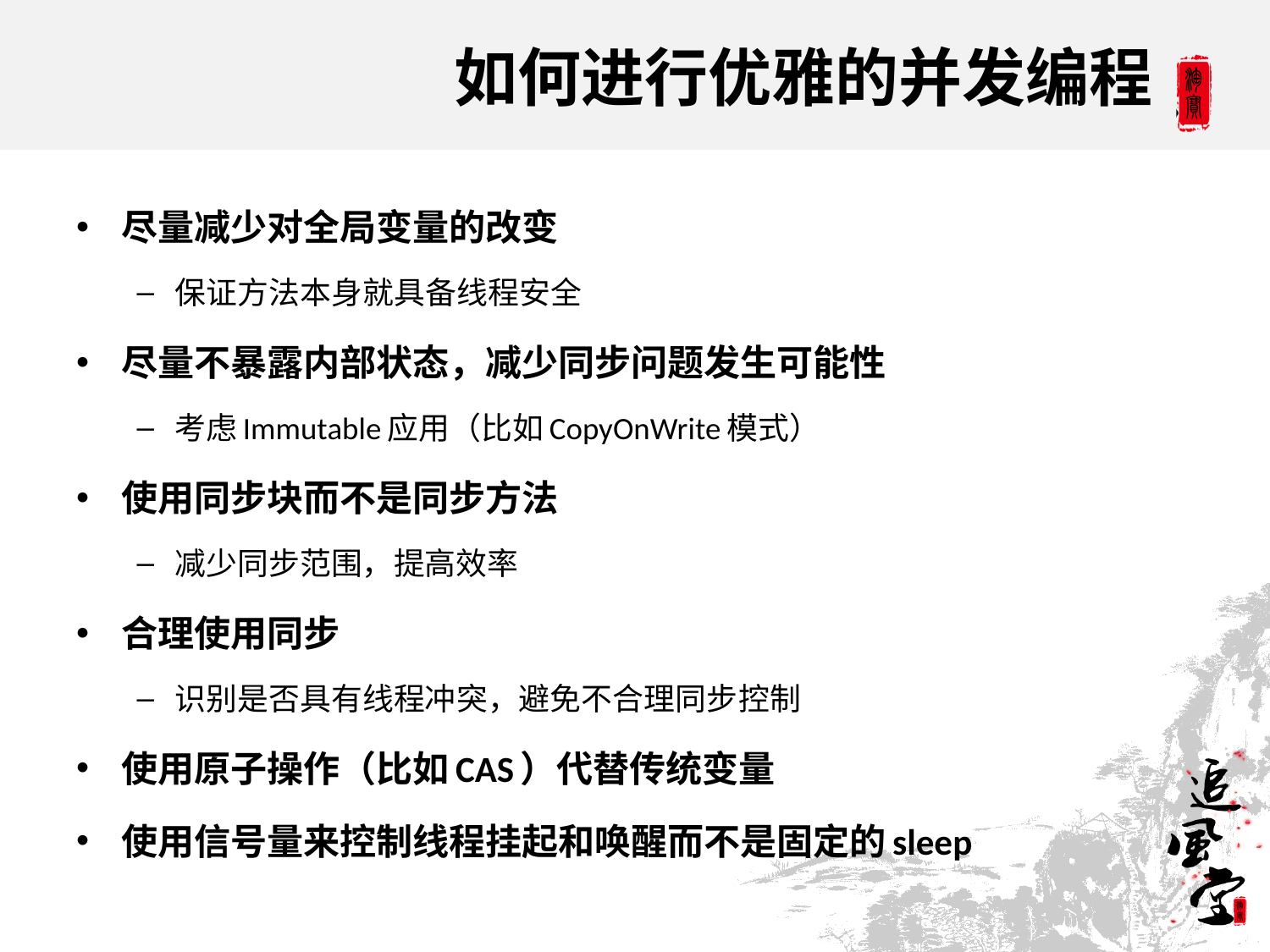

# 如何进行优雅的并发编程
尽量减少对全局变量的改变
保证方法本身就具备线程安全
尽量不暴露内部状态，减少同步问题发生可能性
考虑Immutable应用（比如CopyOnWrite模式）
使用同步块而不是同步方法
减少同步范围，提高效率
合理使用同步
识别是否具有线程冲突，避免不合理同步控制
使用原子操作（比如CAS）代替传统变量
使用信号量来控制线程挂起和唤醒而不是固定的sleep